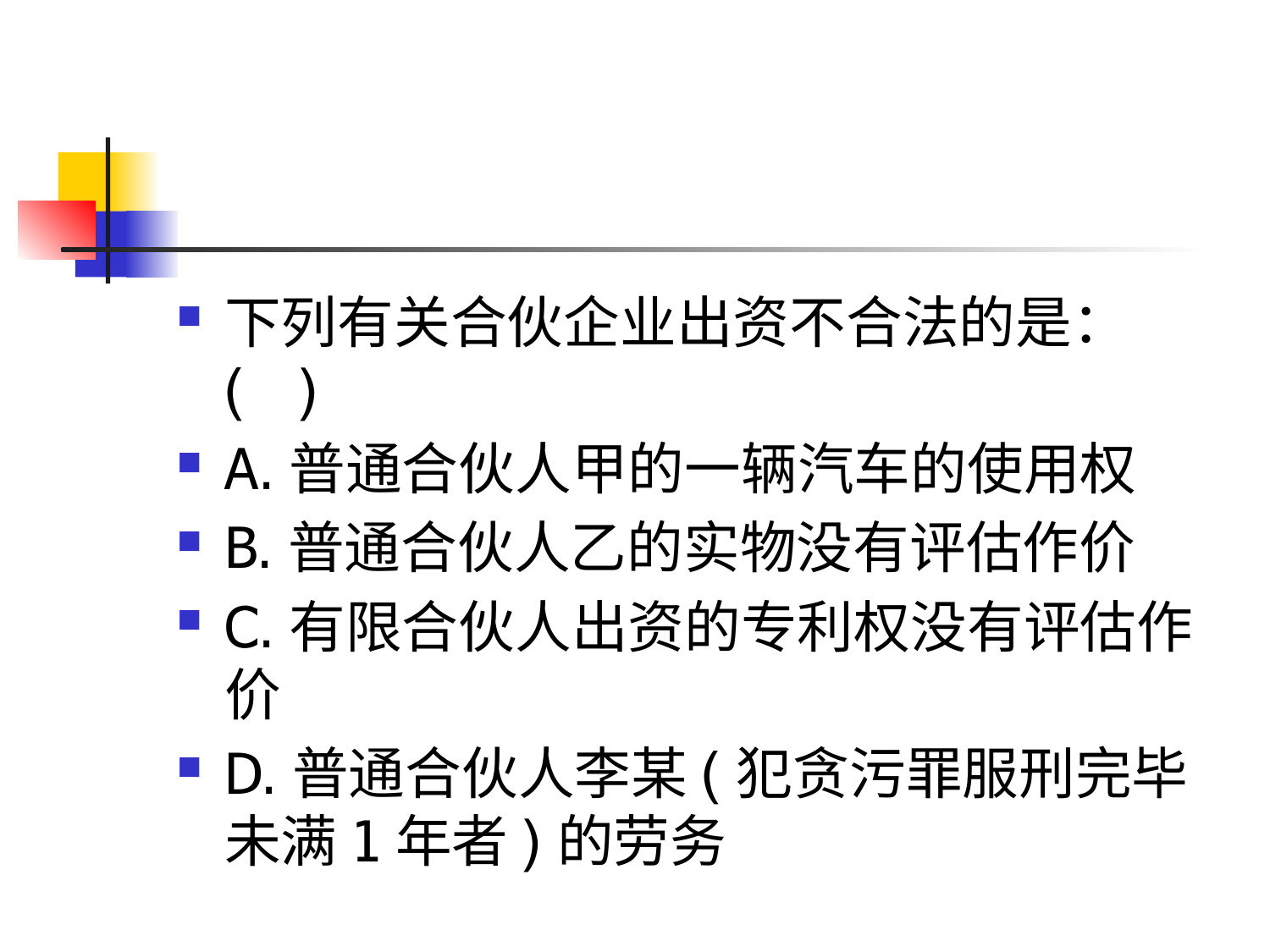

#
下列有关合伙企业出资不合法的是：(   )
A.普通合伙人甲的一辆汽车的使用权
B.普通合伙人乙的实物没有评估作价
C.有限合伙人出资的专利权没有评估作价
D.普通合伙人李某(犯贪污罪服刑完毕未满1年者)的劳务